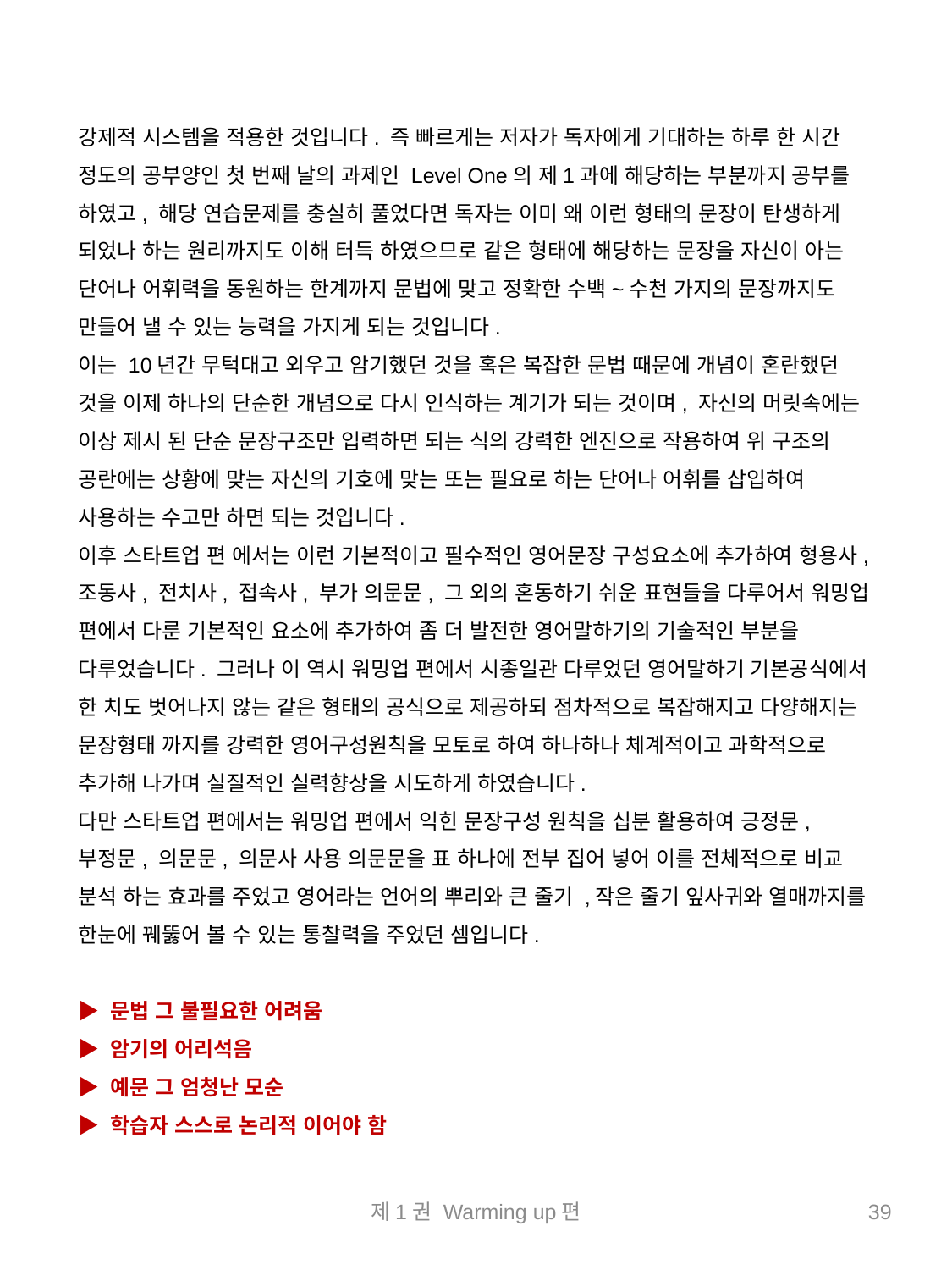

강제적 시스템을 적용한 것입니다. 즉 빠르게는 저자가 독자에게 기대하는 하루 한 시간 정도의 공부양인 첫 번째 날의 과제인 Level One의 제1과에 해당하는 부분까지 공부를 하였고, 해당 연습문제를 충실히 풀었다면 독자는 이미 왜 이런 형태의 문장이 탄생하게 되었나 하는 원리까지도 이해 터득 하였으므로 같은 형태에 해당하는 문장을 자신이 아는 단어나 어휘력을 동원하는 한계까지 문법에 맞고 정확한 수백~수천 가지의 문장까지도 만들어 낼 수 있는 능력을 가지게 되는 것입니다.
이는 10년간 무턱대고 외우고 암기했던 것을 혹은 복잡한 문법 때문에 개념이 혼란했던 것을 이제 하나의 단순한 개념으로 다시 인식하는 계기가 되는 것이며, 자신의 머릿속에는 이상 제시 된 단순 문장구조만 입력하면 되는 식의 강력한 엔진으로 작용하여 위 구조의 공란에는 상황에 맞는 자신의 기호에 맞는 또는 필요로 하는 단어나 어휘를 삽입하여 사용하는 수고만 하면 되는 것입니다.
이후 스타트업 편 에서는 이런 기본적이고 필수적인 영어문장 구성요소에 추가하여 형용사, 조동사, 전치사, 접속사, 부가 의문문, 그 외의 혼동하기 쉬운 표현들을 다루어서 워밍업 편에서 다룬 기본적인 요소에 추가하여 좀 더 발전한 영어말하기의 기술적인 부분을 다루었습니다. 그러나 이 역시 워밍업 편에서 시종일관 다루었던 영어말하기 기본공식에서 한 치도 벗어나지 않는 같은 형태의 공식으로 제공하되 점차적으로 복잡해지고 다양해지는 문장형태 까지를 강력한 영어구성원칙을 모토로 하여 하나하나 체계적이고 과학적으로 추가해 나가며 실질적인 실력향상을 시도하게 하였습니다.
다만 스타트업 편에서는 워밍업 편에서 익힌 문장구성 원칙을 십분 활용하여 긍정문, 부정문, 의문문, 의문사 사용 의문문을 표 하나에 전부 집어 넣어 이를 전체적으로 비교 분석 하는 효과를 주었고 영어라는 언어의 뿌리와 큰 줄기 ,작은 줄기 잎사귀와 열매까지를 한눈에 꿰뚫어 볼 수 있는 통찰력을 주었던 셈입니다.

▶ 문법 그 불필요한 어려움
▶ 암기의 어리석음
▶ 예문 그 엄청난 모순
▶ 학습자 스스로 논리적 이어야 함
제1권 Warming up편
39